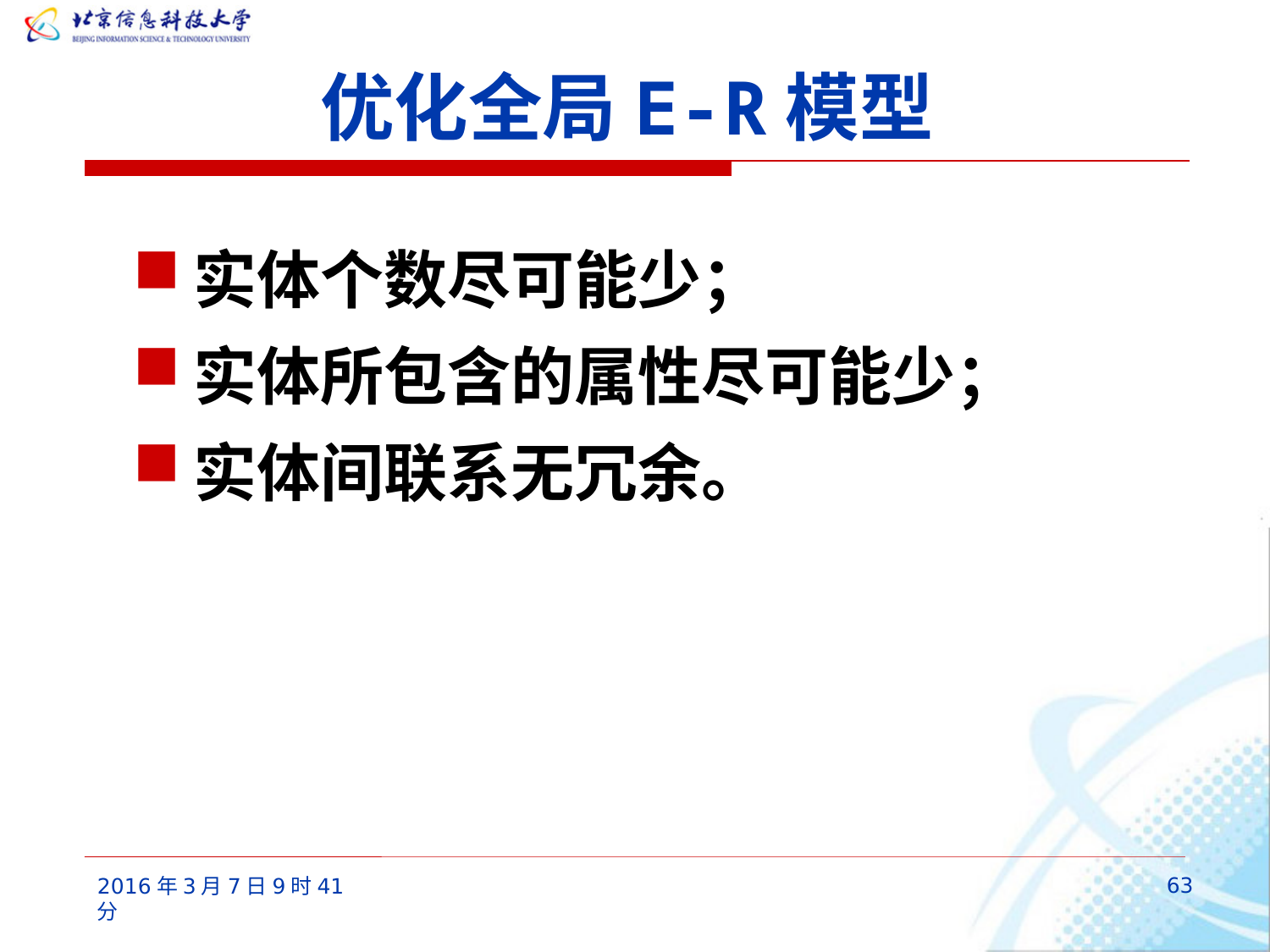

# 优化全局E-R模型
实体个数尽可能少；
实体所包含的属性尽可能少；
实体间联系无冗余。
2016年3月7日9时41分